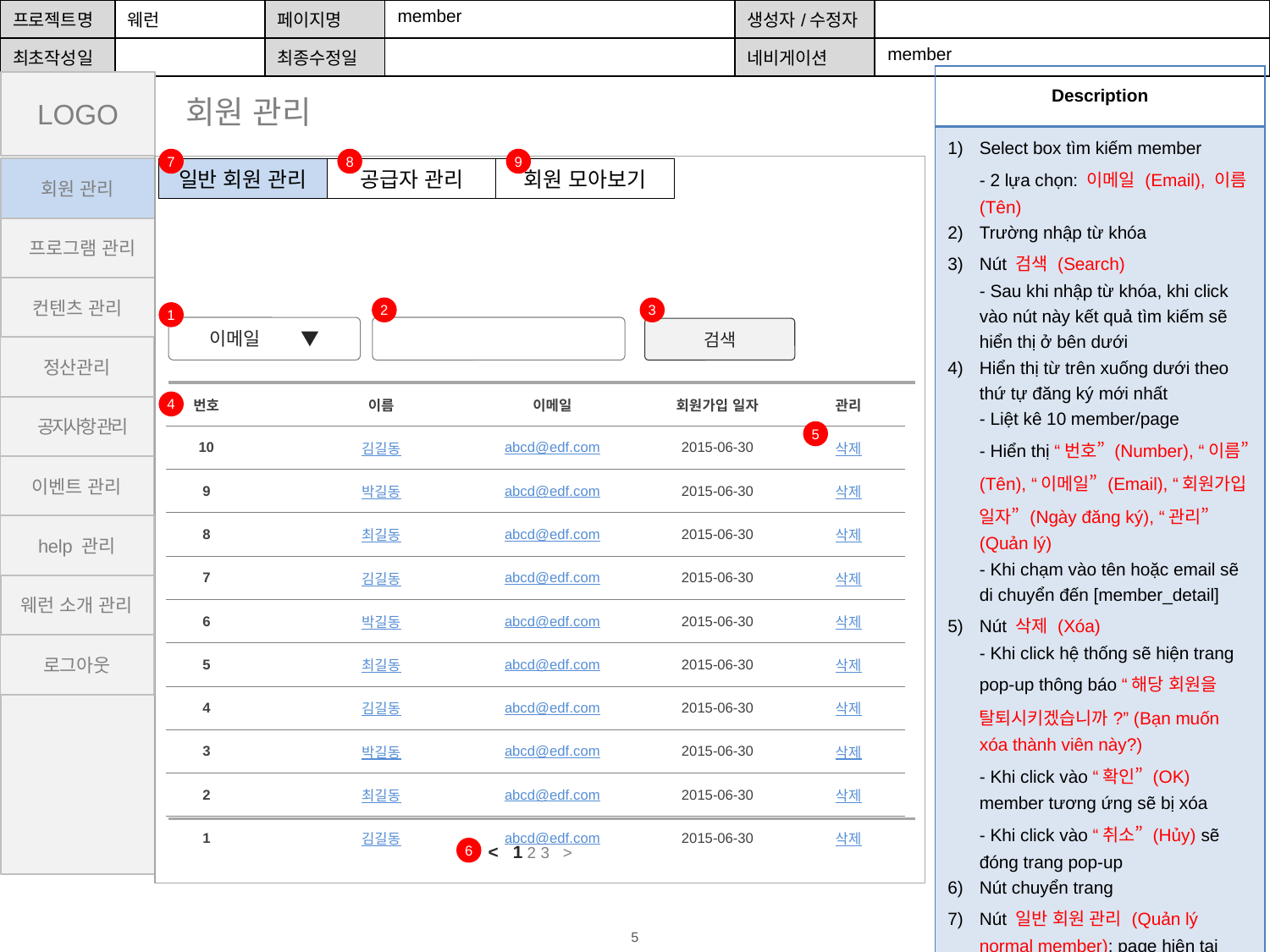

| 프로젝트명 | 웨런 | 페이지명 | member | 생성자/수정자 |  |
| --- | --- | --- | --- | --- | --- |
| 최초작성일 |  | 최종수정일 |  | 네비게이션 | member |
| Description |
| --- |
| Select box tìm kiếm member - 2 lựa chọn: 이메일 (Email), 이름 (Tên) Trường nhập từ khóa Nút 검색 (Search) - Sau khi nhập từ khóa, khi click vào nút này kết quả tìm kiếm sẽ hiển thị ở bên dưới Hiển thị từ trên xuống dưới theo thứ tự đăng ký mới nhất - Liệt kê 10 member/page - Hiển thị “번호” (Number), “이름” (Tên), “이메일” (Email), “회원가입 일자” (Ngày đăng ký), “관리” (Quản lý) - Khi chạm vào tên hoặc email sẽ di chuyển đến [member\_detail] Nút 삭제 (Xóa) - Khi click hệ thống sẽ hiện trang pop-up thông báo “해당 회원을 탈퇴시키겠습니까?” (Bạn muốn xóa thành viên này?) - Khi click vào “확인” (OK) member tương ứng sẽ bị xóa - Khi click vào “취소” (Hủy) sẽ đóng trang pop-up Nút chuyển trang Nút 일반 회원 관리 (Quản lý normal member): page hiện tại - Page quản lý normal member Nút 공급자 관리 (Quản lý nhà cung cấp) - Khi click sẽ di chuyển đến [member\_provider] - Page quản lý nhà cung cấp Nút 회원 모아보기 ( - Khi click sẽ di chuyển đến [member\_feed] - Page quản lý user . Page quản lý member trước ngày khai giảng và member đã đăng ký thỉnh giảng |
LOGO
회원 관리
7
8
9

회원 관리
일반 회원 관리
공급자 관리
회원 모아보기
 프로그램 관리
컨텐츠 관리
2
3
1
이메일        ▼

검색
정산관리
| 번호 |  | 이름 | 이메일 | 회원가입 일자 | 관리 |
| --- | --- | --- | --- | --- | --- |
| 10 |  | 김길동 | abcd@edf.com | 2015-06-30 | 삭제 |
| 9 |  | 박길동 | abcd@edf.com | 2015-06-30 | 삭제 |
| 8 |  | 최길동 | abcd@edf.com | 2015-06-30 | 삭제 |
| 7 |  | 김길동 | abcd@edf.com | 2015-06-30 | 삭제 |
| 6 |  | 박길동 | abcd@edf.com | 2015-06-30 | 삭제 |
| 5 |  | 최길동 | abcd@edf.com | 2015-06-30 | 삭제 |
| 4 |  | 김길동 | abcd@edf.com | 2015-06-30 | 삭제 |
| 3 |  | 박길동 | abcd@edf.com | 2015-06-30 | 삭제 |
| 2 |  | 최길동 | abcd@edf.com | 2015-06-30 | 삭제 |
| 1 |  | 김길동 | abcd@edf.com | 2015-06-30 | 삭제 |
4
  공지사항 관리
5
로그아웃
이벤트 관리
6
7
help 관리

웨런 소개 관리
로그아웃
<   1 2 3   >
6